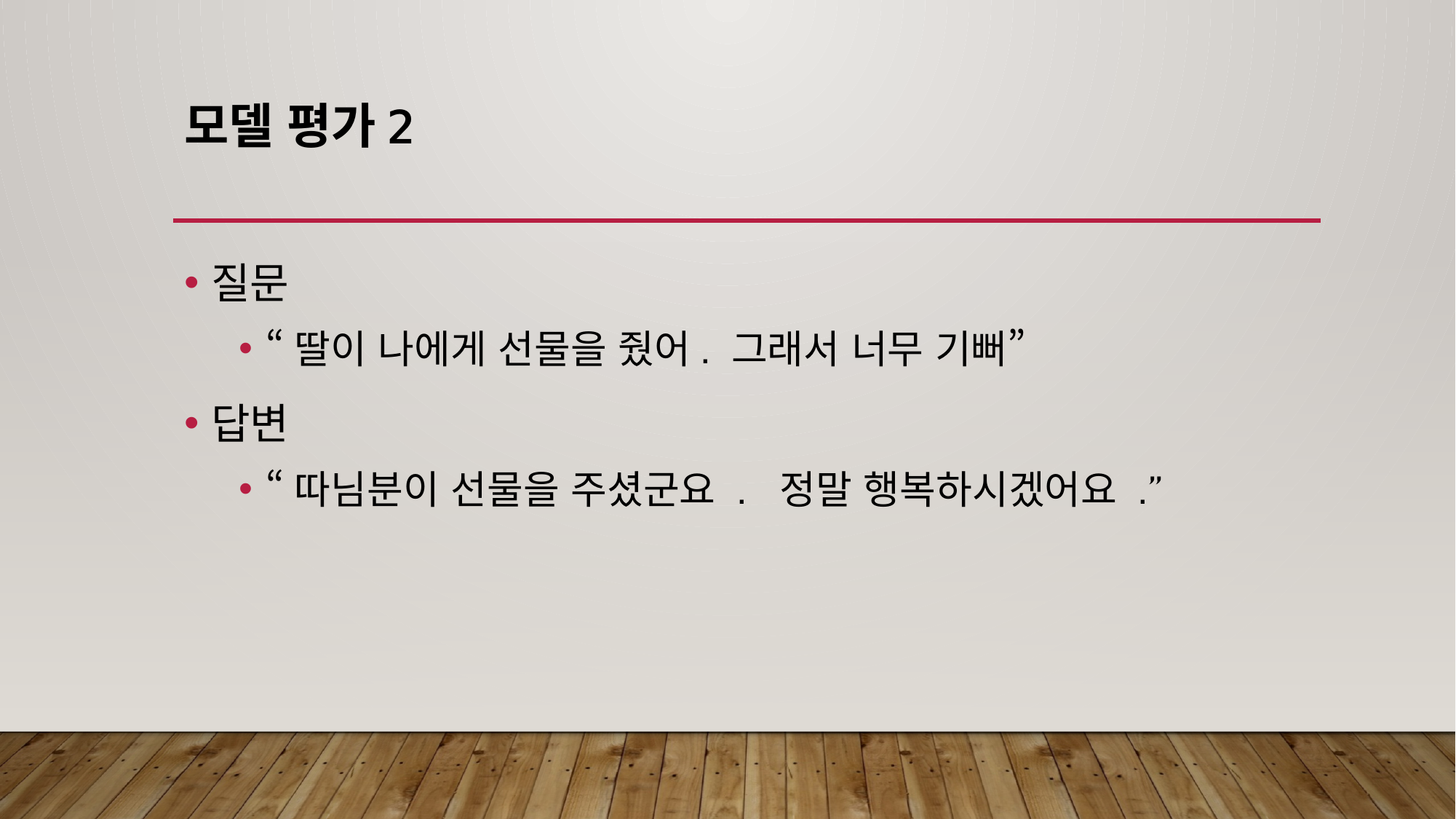

# 모델 평가2
질문
“딸이 나에게 선물을 줬어. 그래서 너무 기뻐”
답변
“따님분이 선물을 주셨군요 .  정말 행복하시겠어요 .”